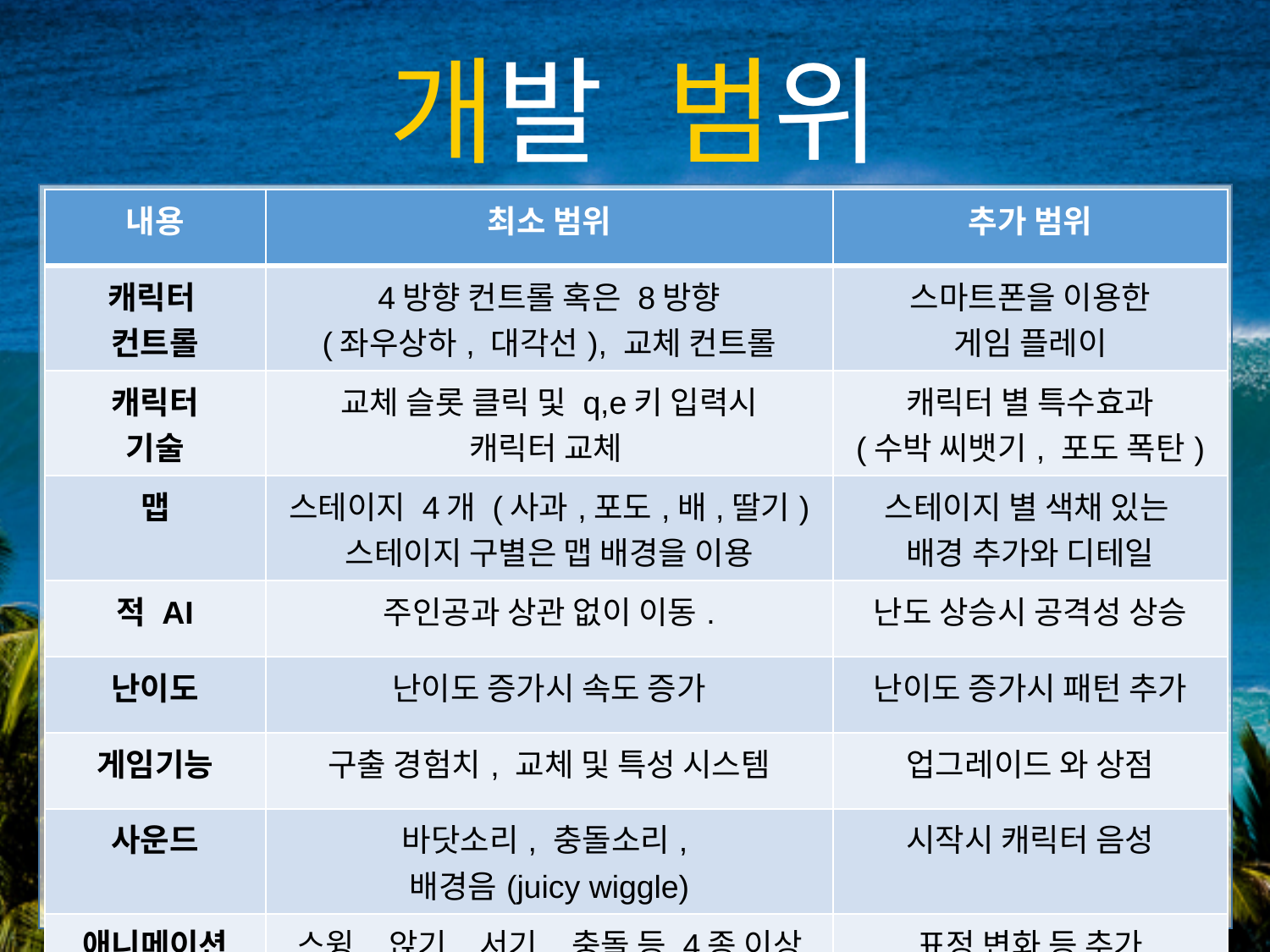

# 개발 범위

| 내용 | 최소 범위 | 추가 범위 |
| --- | --- | --- |
| 캐릭터 컨트롤 | 4방향 컨트롤 혹은 8방향 (좌우상하, 대각선), 교체 컨트롤 | 스마트폰을 이용한 게임 플레이 |
| 캐릭터 기술 | 교체 슬롯 클릭 및 q,e키 입력시 캐릭터 교체 | 캐릭터 별 특수효과 (수박 씨뱃기, 포도 폭탄) |
| 맵 | 스테이지 4개 (사과,포도,배,딸기) 스테이지 구별은 맵 배경을 이용 | 스테이지 별 색채 있는 배경 추가와 디테일 |
| 적 AI | 주인공과 상관 없이 이동. | 난도 상승시 공격성 상승 |
| 난이도 | 난이도 증가시 속도 증가 | 난이도 증가시 패턴 추가 |
| 게임기능 | 구출 경험치, 교체 및 특성 시스템 | 업그레이드 와 상점 |
| 사운드 | 바닷소리, 충돌소리, 배경음(juicy wiggle) | 시작시 캐릭터 음성 |
| 애니메이션 | 스윙, 앉기 ,서기, 충돌 등 4종 이상 | 표정 변화 등 추가 |